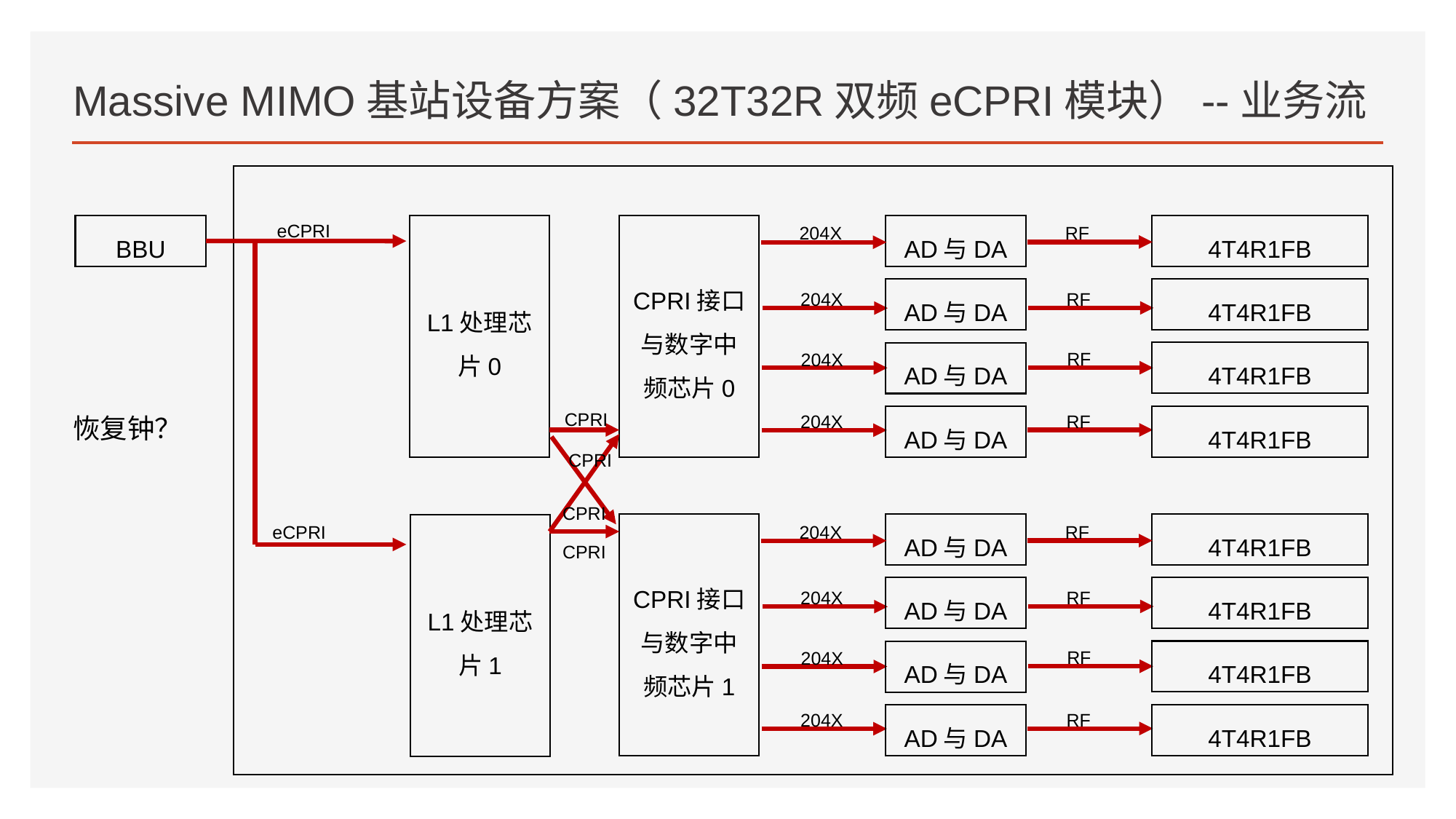

# Massive MIMO基站设备方案（32T32R双频eCPRI模块）--业务流

eCPRI
RF
204X
L1处理芯片0
CPRI接口与数字中频芯片0
BBU
4T4R1FB
AD与DA
RF
204X
4T4R1FB
AD与DA
RF
204X
4T4R1FB
AD与DA
CPRI
RF
204X
恢复钟？
4T4R1FB
AD与DA
CPRI
CPRI
eCPRI
RF
204X
CPRI接口与数字中频芯片1
4T4R1FB
AD与DA
L1处理芯片1
CPRI
RF
204X
4T4R1FB
AD与DA
RF
204X
4T4R1FB
AD与DA
RF
204X
4T4R1FB
AD与DA